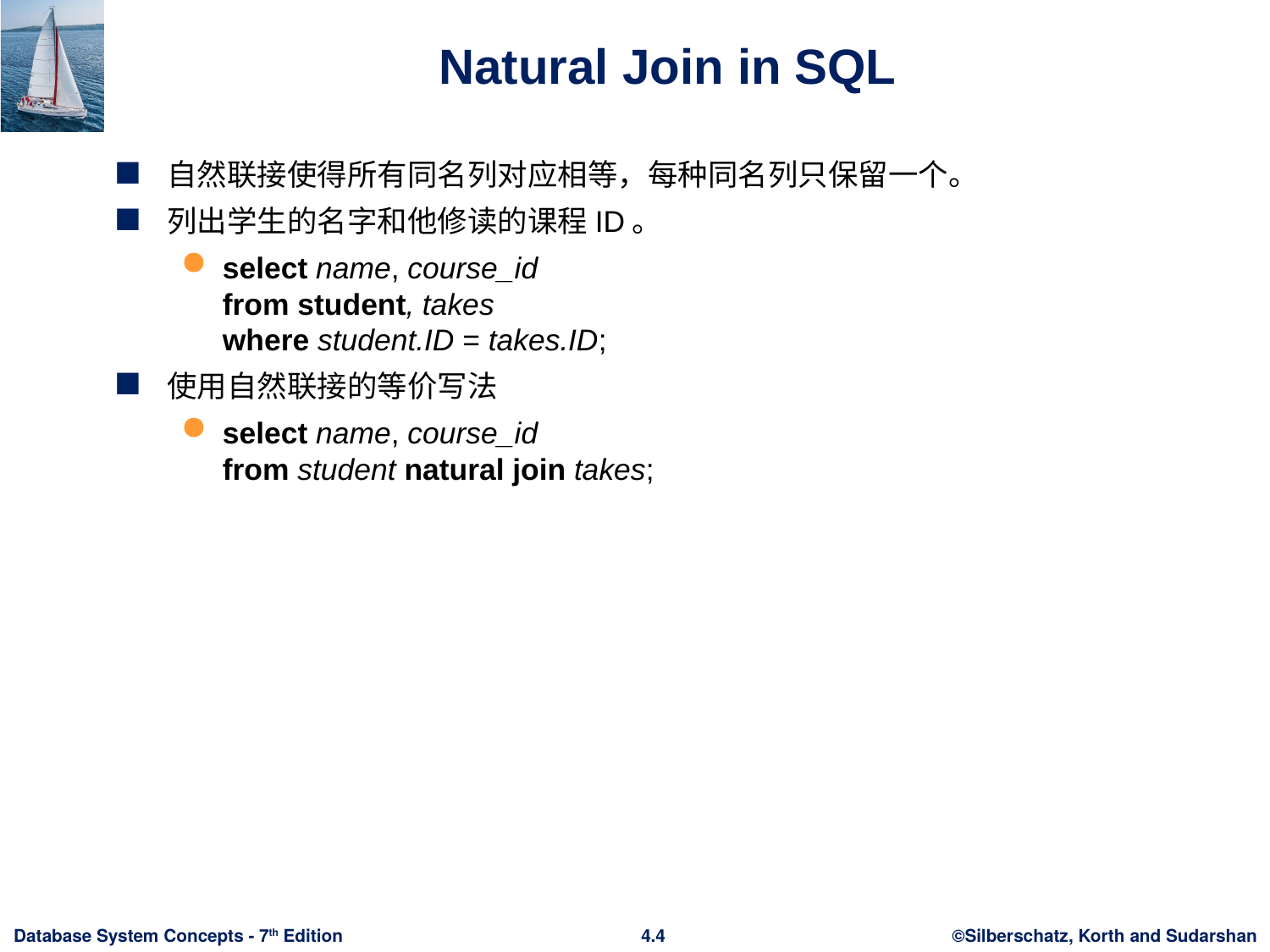

# Natural Join in SQL
自然联接使得所有同名列对应相等，每种同名列只保留一个。
列出学生的名字和他修读的课程ID。
select name, course_id
from student, takes
where student.ID = takes.ID;
使用自然联接的等价写法
select name, course_id
from student natural join takes;